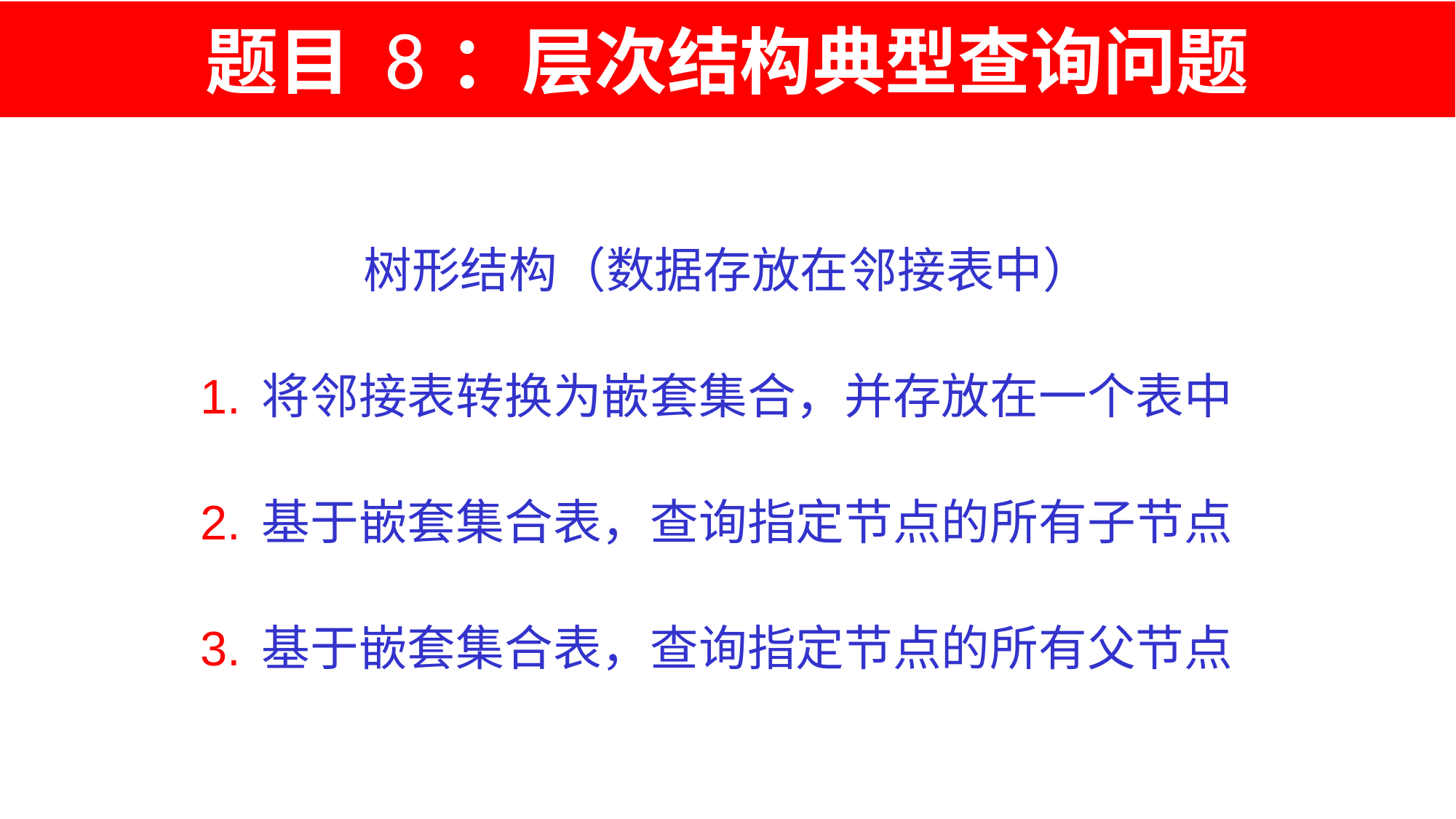

# 题目 8：层次结构典型查询问题
树形结构（数据存放在邻接表中）
将邻接表转换为嵌套集合，并存放在一个表中
基于嵌套集合表，查询指定节点的所有子节点
基于嵌套集合表，查询指定节点的所有父节点